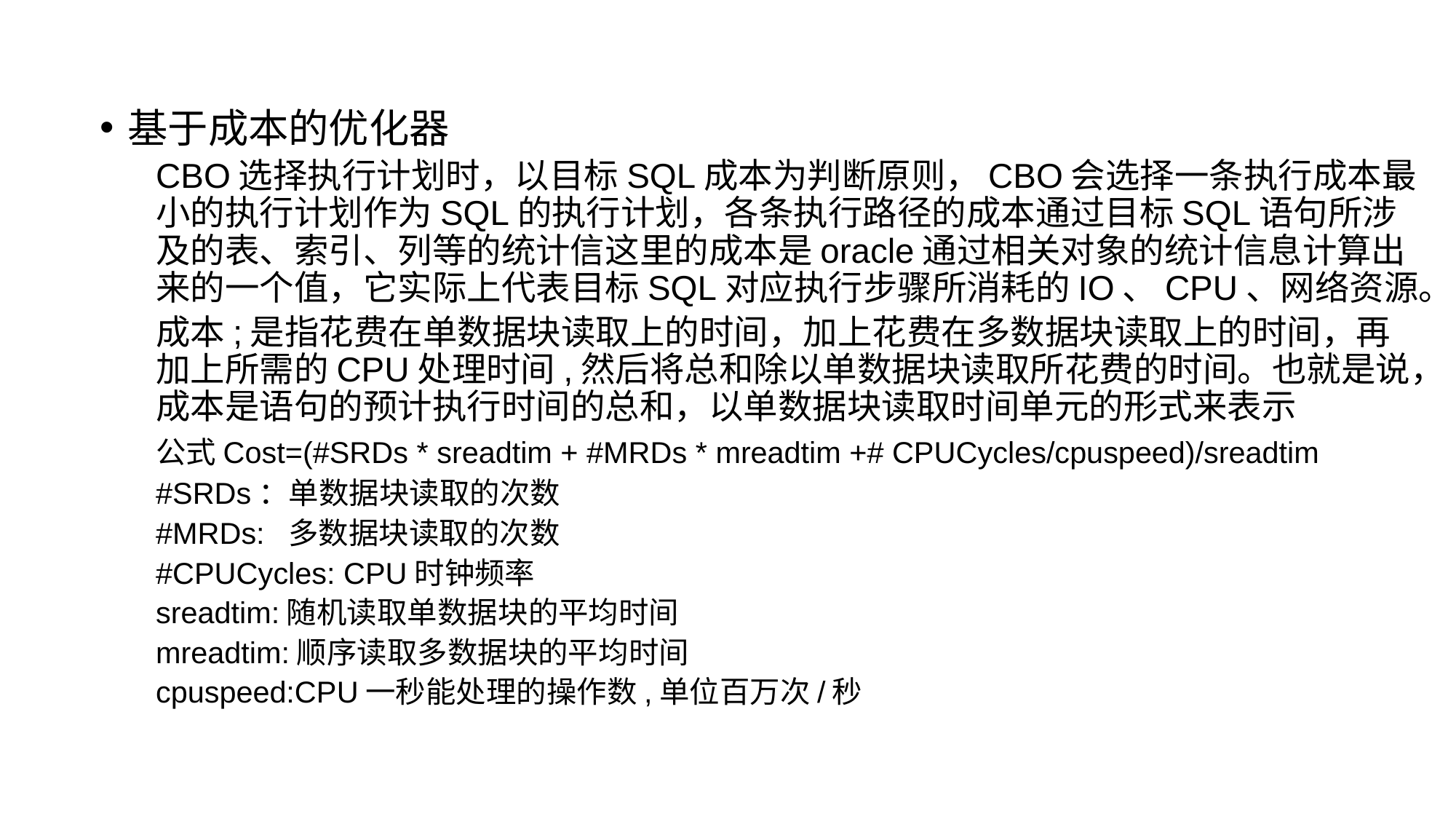

基于成本的优化器
	CBO选择执行计划时，以目标SQL成本为判断原则，CBO会选择一条执行成本最小的执行计划作为SQL的执行计划，各条执行路径的成本通过目标SQL语句所涉及的表、索引、列等的统计信这里的成本是oracle通过相关对象的统计信息计算出来的一个值，它实际上代表目标SQL对应执行步骤所消耗的IO、CPU、网络资源。
	成本;是指花费在单数据块读取上的时间，加上花费在多数据块读取上的时间，再加上所需的CPU处理时间,然后将总和除以单数据块读取所花费的时间。也就是说，成本是语句的预计执行时间的总和，以单数据块读取时间单元的形式来表示
	公式Cost=(#SRDs * sreadtim + #MRDs * mreadtim +# CPUCycles/cpuspeed)/sreadtim
	#SRDs：单数据块读取的次数
	#MRDs:  多数据块读取的次数
	#CPUCycles: CPU时钟频率
	sreadtim:随机读取单数据块的平均时间
	mreadtim:顺序读取多数据块的平均时间
	cpuspeed:CPU一秒能处理的操作数,单位百万次/秒